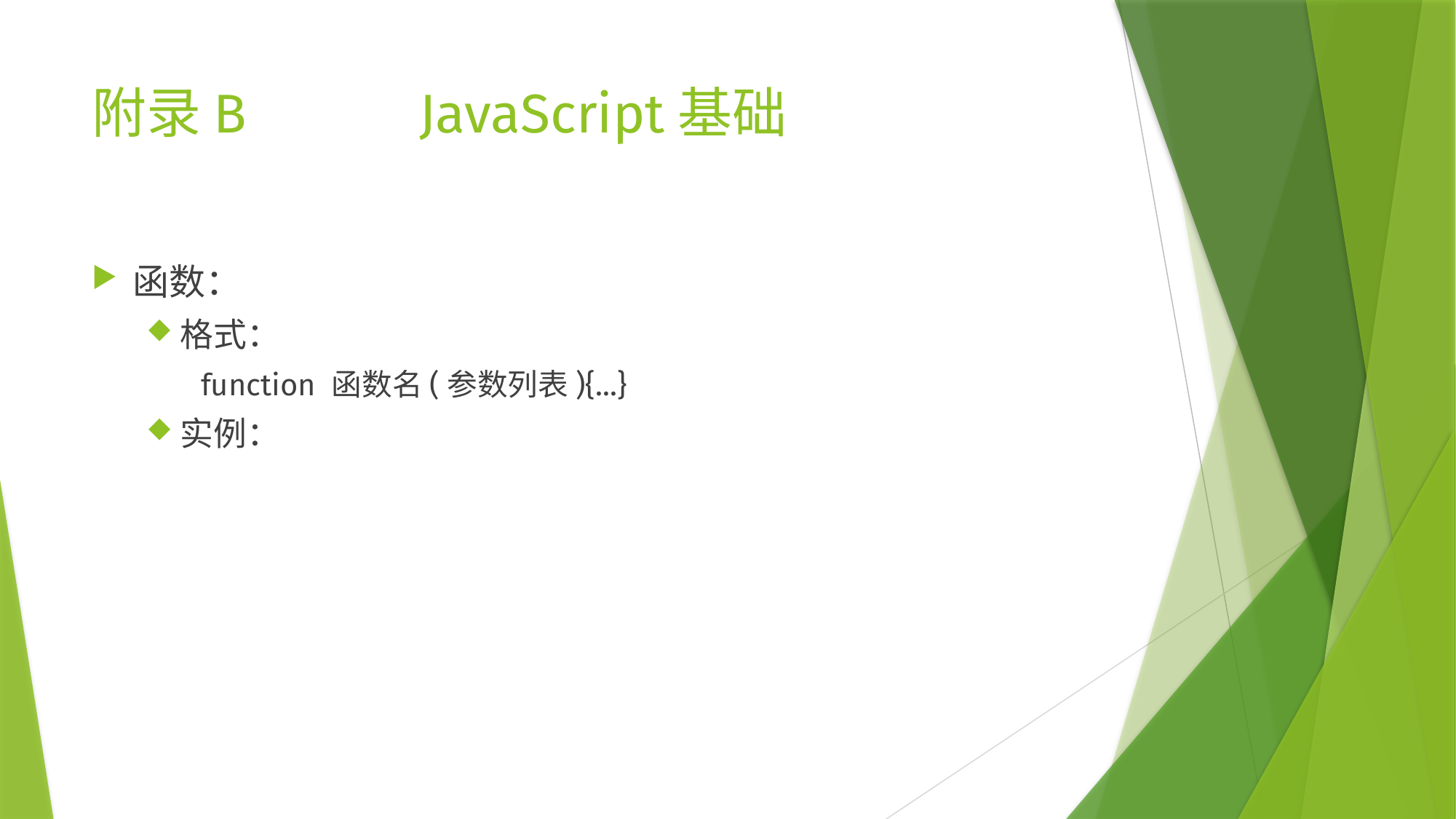

# 附录B		JavaScript基础
函数：
格式：
function 函数名(参数列表){...}
实例：